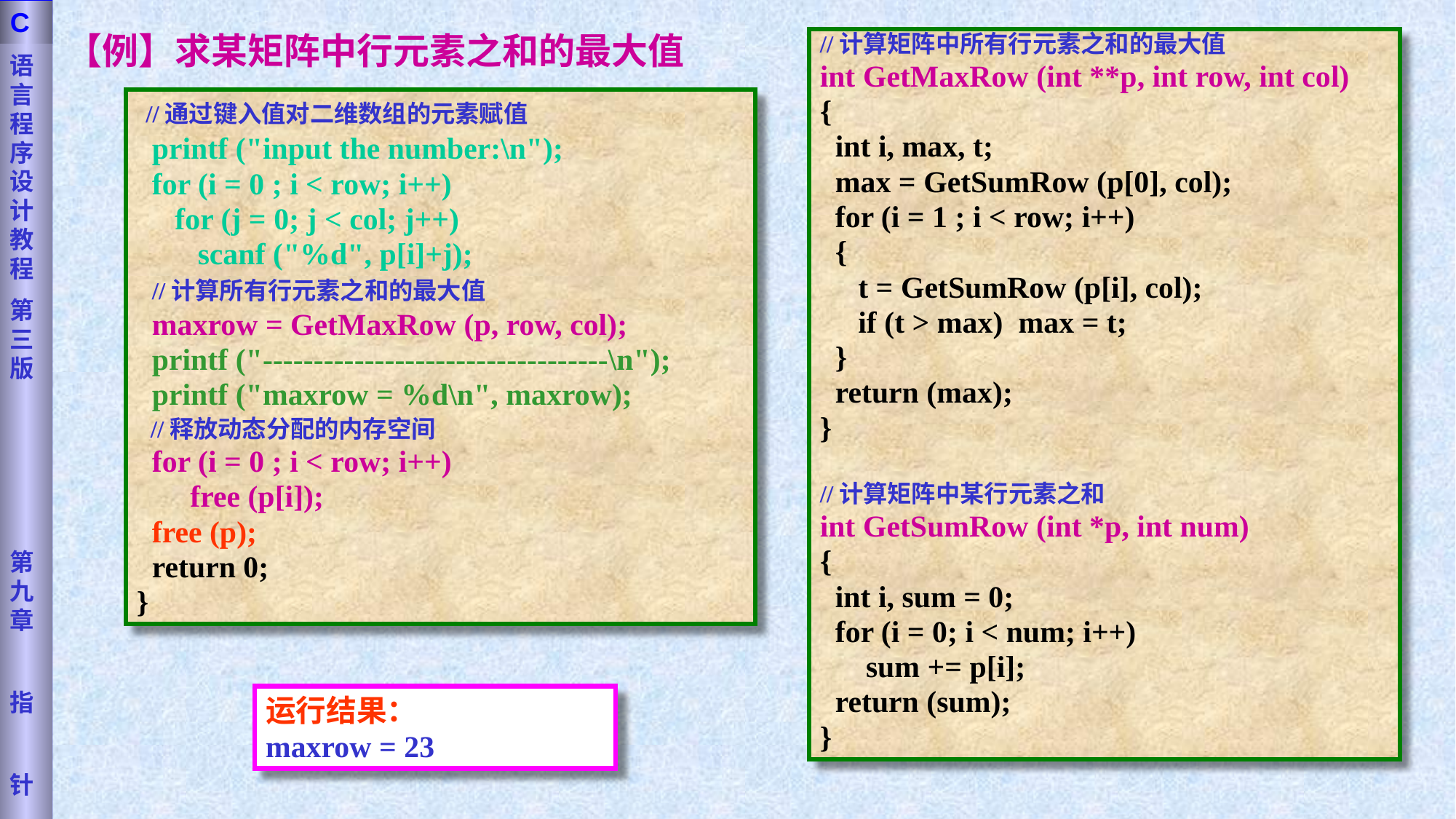

语言程序设计教程
第三版

第九章

指

针
C
【例】求某矩阵中行元素之和的最大值
//计算矩阵中所有行元素之和的最大值
int GetMaxRow (int **p, int row, int col)
{
  int i, max, t;
  max = GetSumRow (p[0], col);
  for (i = 1 ; i < row; i++)
  {
     t = GetSumRow (p[i], col);
     if (t > max)  max = t;
  }
  return (max);
}

//计算矩阵中某行元素之和
int GetSumRow (int *p, int num)
{
  int i, sum = 0;
  for (i = 0; i < num; i++)
      sum += p[i];
  return (sum);
}
 //通过键入值对二维数组的元素赋值
  printf ("input the number:\n");
  for (i = 0 ; i < row; i++)
     for (j = 0; j < col; j++)
        scanf ("%d", p[i]+j);
  //计算所有行元素之和的最大值
  maxrow = GetMaxRow (p, row, col);
  printf ("----------------------------------\n");
  printf ("maxrow = %d\n", maxrow);
  //释放动态分配的内存空间
  for (i = 0 ; i < row; i++)
       free (p[i]);
  free (p);
  return 0;
}
input the number:
3  –4   6   8↙
4   6  –2   7↙
0   9   8    6↙

p

|  |  |  |  |
| --- | --- | --- | --- |
|  |  |  |  |
|  |  |  |  |
| p[0] |
| --- |
| p[1] |
| p[2] |
6
3
-4
8

-2
4
6
7

8
6
0
9

运行结果：
maxrow = 23